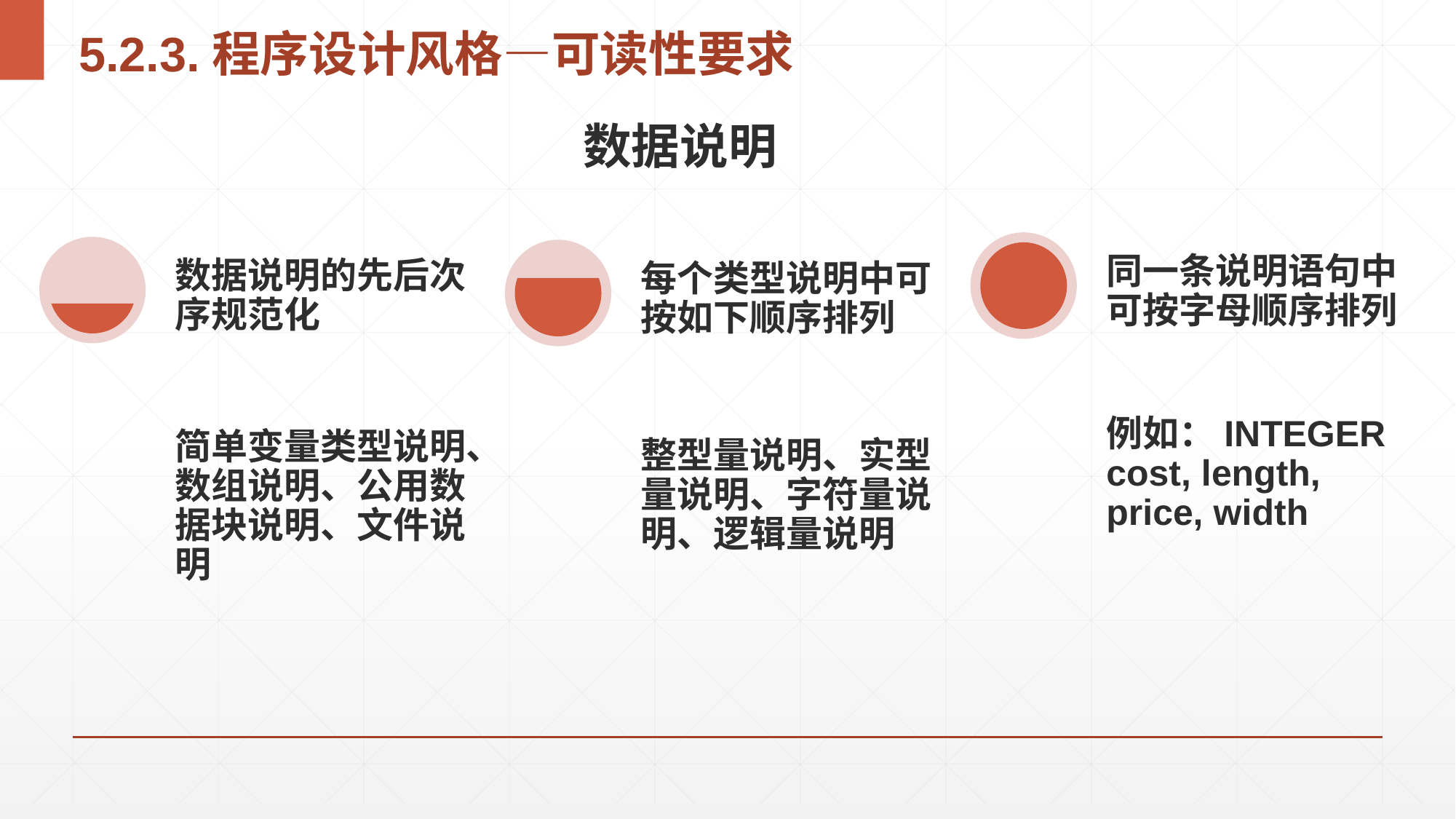

# 5.2.3.程序设计风格—可读性要求
数据说明
简单变量类型说明、数组说明、公用数据块说明、文件说明
数据说明的先后次序规范化
整型量说明、实型量说明、字符量说明、逻辑量说明
每个类型说明中可按如下顺序排列
例如：INTEGER cost, length, price, width
同一条说明语句中可按字母顺序排列